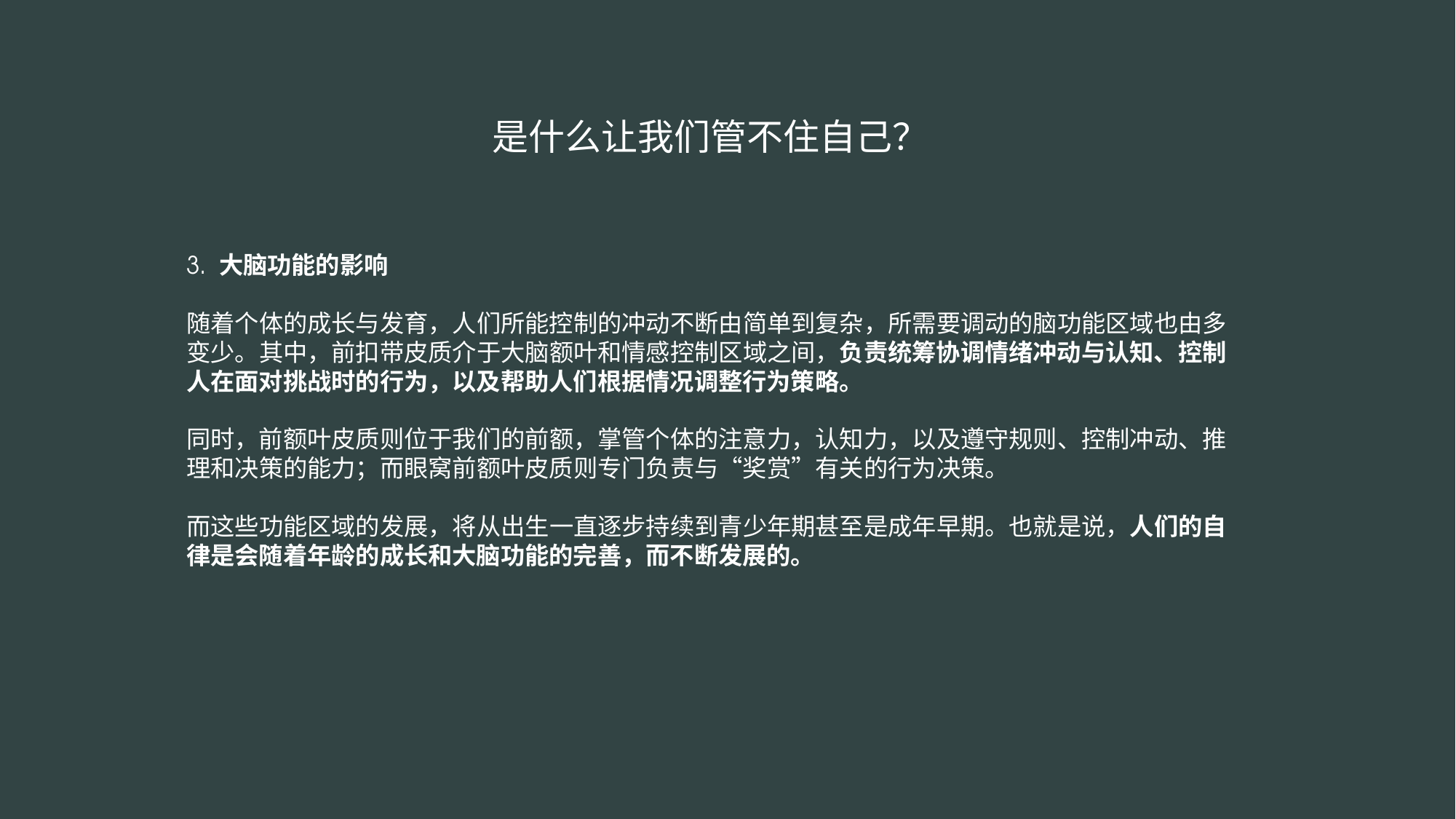

是什么让我们管不住自己？
3. 大脑功能的影响

随着个体的成长与发育，人们所能控制的冲动不断由简单到复杂，所需要调动的脑功能区域也由多变少。其中，前扣带皮质介于大脑额叶和情感控制区域之间，负责统筹协调情绪冲动与认知、控制人在面对挑战时的行为，以及帮助人们根据情况调整行为策略。

同时，前额叶皮质则位于我们的前额，掌管个体的注意力，认知力，以及遵守规则、控制冲动、推理和决策的能力；而眼窝前额叶皮质则专门负责与“奖赏”有关的行为决策。

而这些功能区域的发展，将从出生一直逐步持续到青少年期甚至是成年早期。也就是说，人们的自律是会随着年龄的成长和大脑功能的完善，而不断发展的。